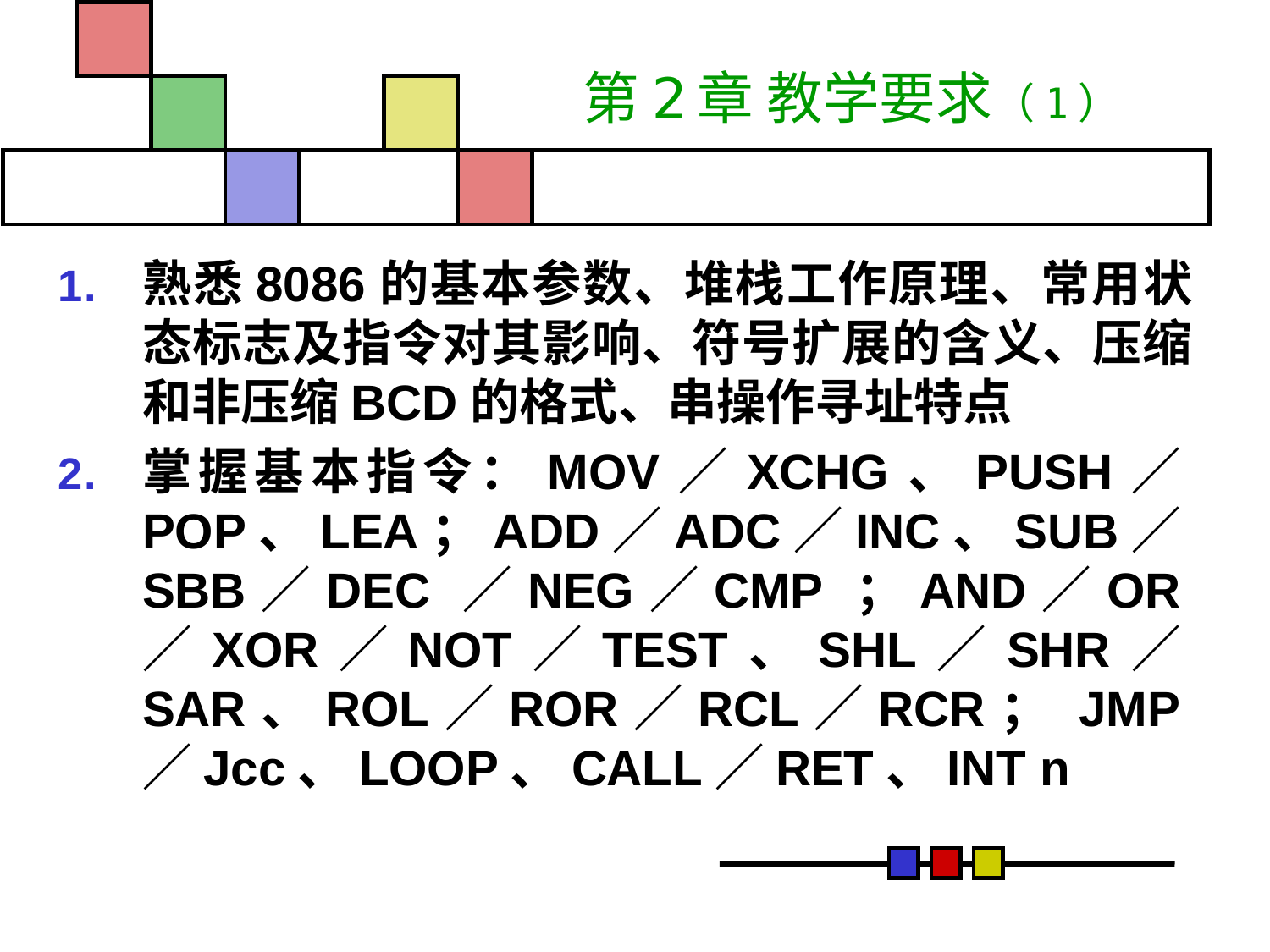

# 第2章 教学要求（1）
熟悉8086的基本参数、堆栈工作原理、常用状态标志及指令对其影响、符号扩展的含义、压缩和非压缩BCD的格式、串操作寻址特点
掌握基本指令：MOV／XCHG、PUSH／POP、LEA；ADD／ADC／INC、SUB／SBB／DEC ／NEG／CMP ；AND／OR／XOR／NOT／TEST、SHL／SHR／SAR、ROL／ROR／RCL／RCR； JMP／Jcc、LOOP、CALL／RET、INT n